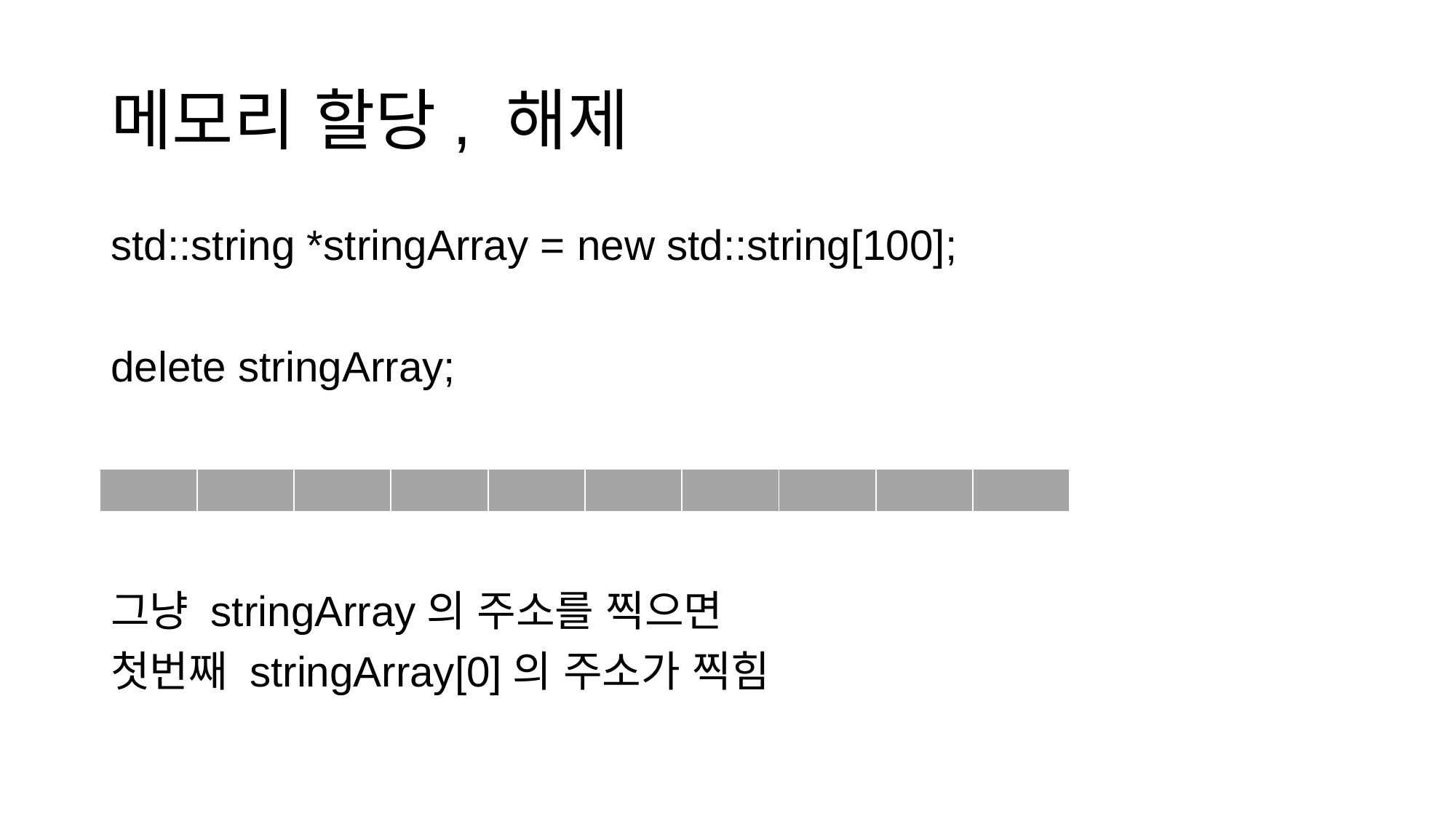

# 메모리 할당, 해제
std::string *stringArray = new std::string[100];

delete stringArray;

그냥 stringArray의 주소를 찍으면
첫번째 stringArray[0]의 주소가 찍힘
|  |  |  |  |  |  |  |  |  |  |
| --- | --- | --- | --- | --- | --- | --- | --- | --- | --- |